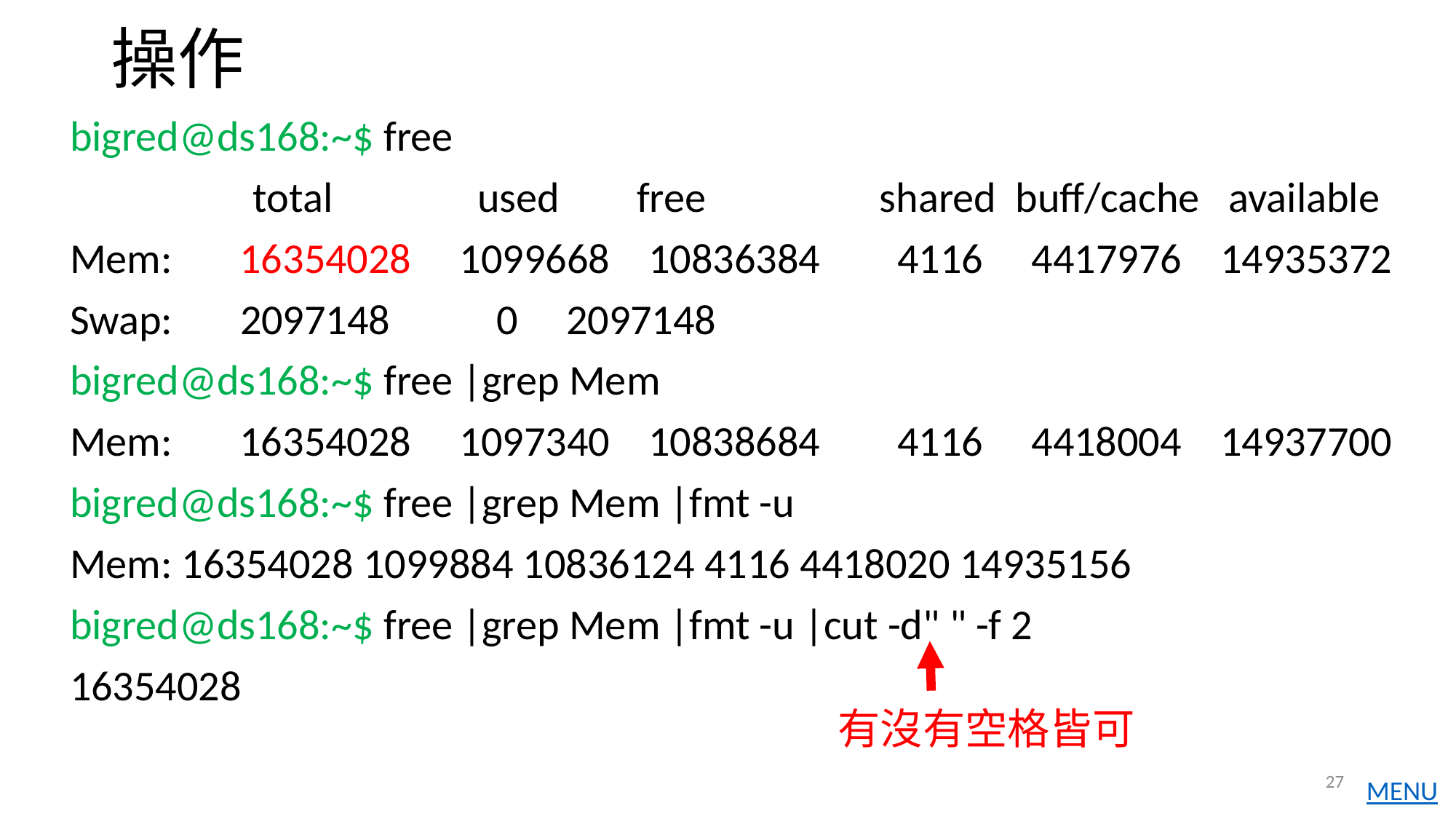

# 操作
bigred@ds168:~$ free
                   total               used        free                  shared  buff/cache   available
Mem:       16354028     1099668    10836384        4116     4417976    14935372
Swap:       2097148           0     2097148
bigred@ds168:~$ free |grep Mem
Mem:       16354028     1097340    10838684        4116     4418004    14937700
bigred@ds168:~$ free |grep Mem |fmt -u
Mem: 16354028 1099884 10836124 4116 4418020 14935156
bigred@ds168:~$ free |grep Mem |fmt -u |cut -d" " -f 2
16354028

有沒有空格皆可
27